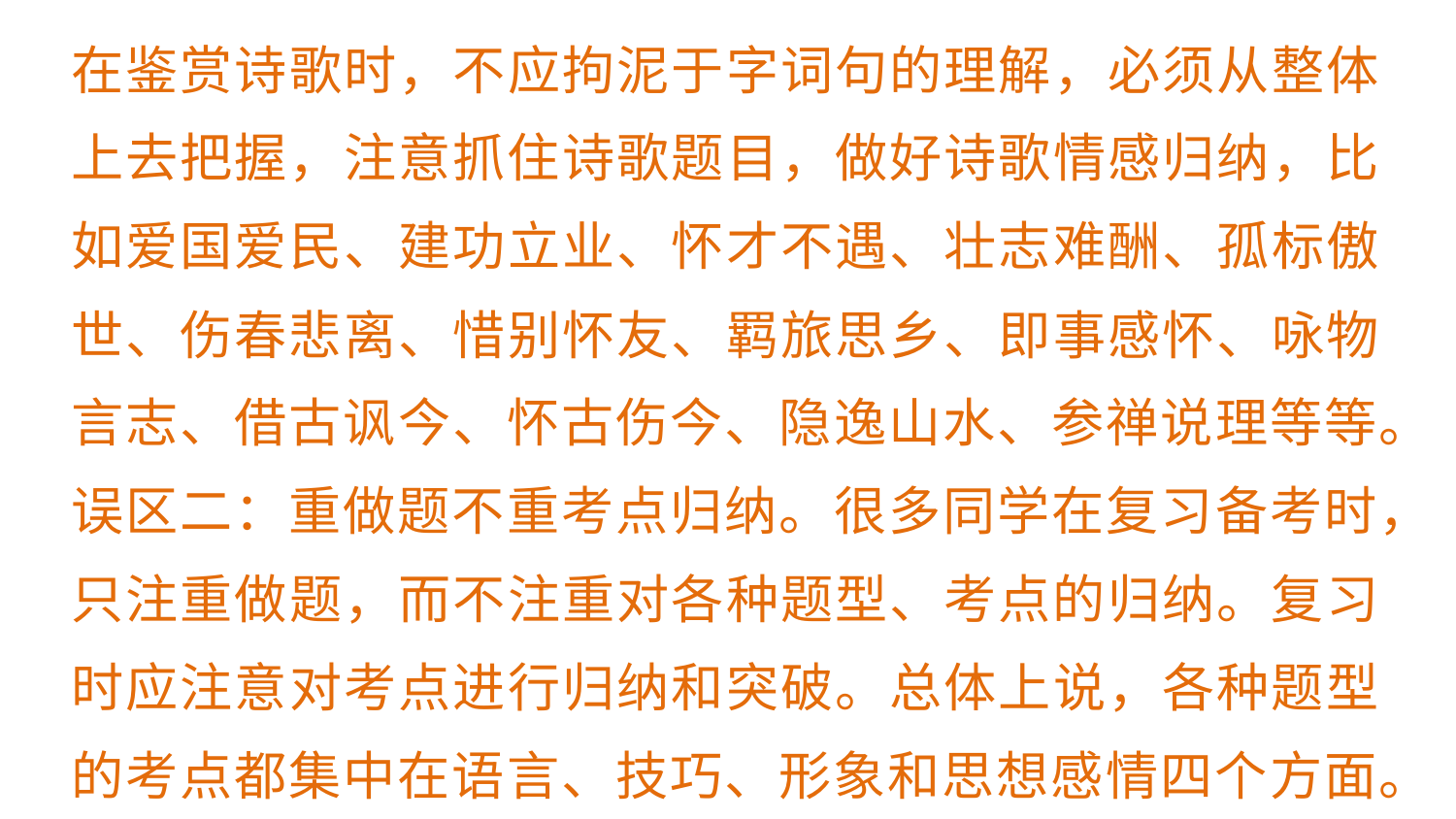

在鉴赏诗歌时，不应拘泥于字词句的理解，必须从整体上去把握，注意抓住诗歌题目，做好诗歌情感归纳，比如爱国爱民、建功立业、怀才不遇、壮志难酬、孤标傲世、伤春悲离、惜别怀友、羁旅思乡、即事感怀、咏物言志、借古讽今、怀古伤今、隐逸山水、参禅说理等等。
误区二：重做题不重考点归纳。很多同学在复习备考时，只注重做题，而不注重对各种题型、考点的归纳。复习时应注意对考点进行归纳和突破。总体上说，各种题型的考点都集中在语言、技巧、形象和思想感情四个方面。